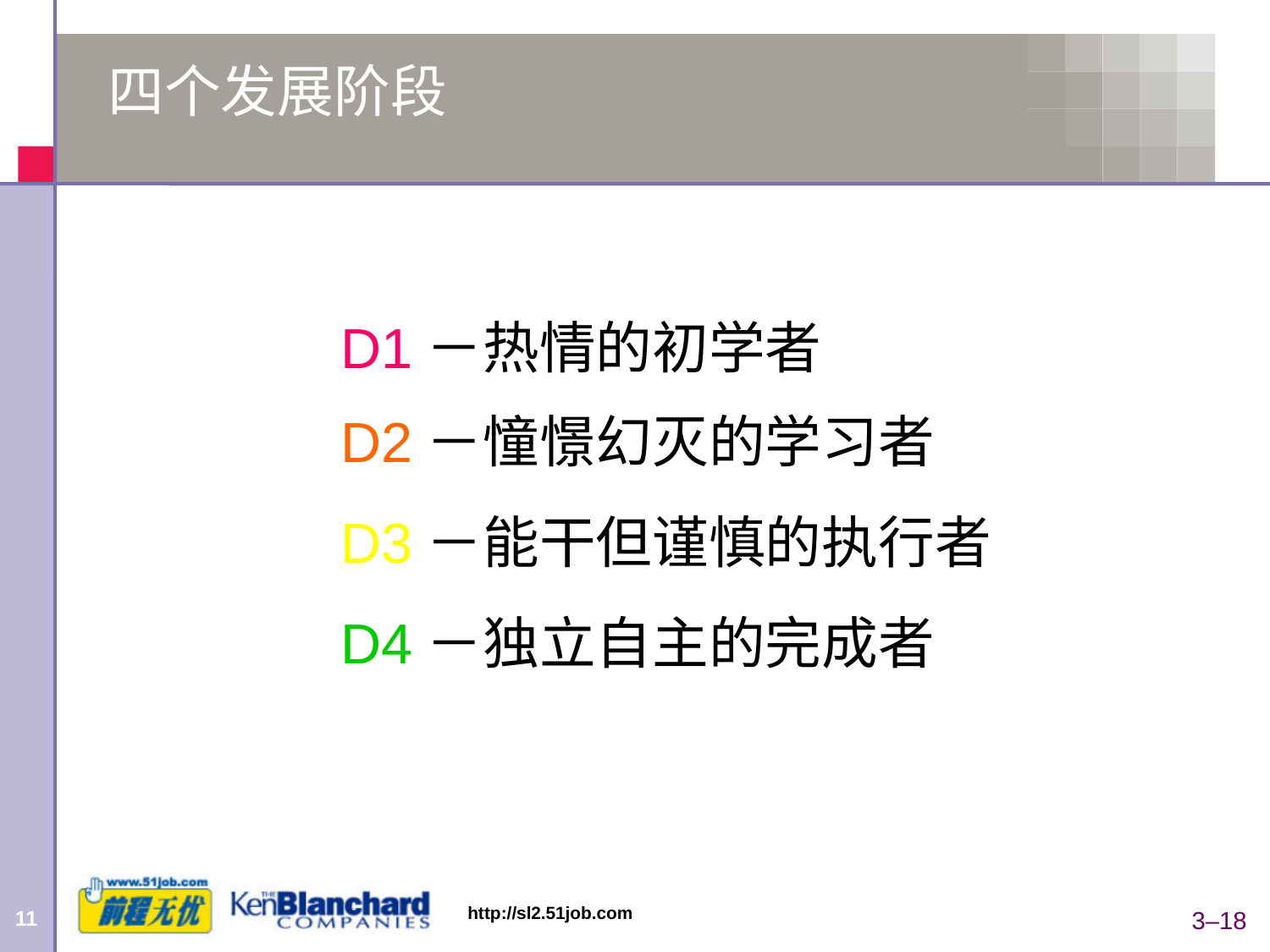

# 四个发展阶段
D1－热情的初学者
D2－憧憬幻灭的学习者
D3－能干但谨慎的执行者
D4－独立自主的完成者

3–18